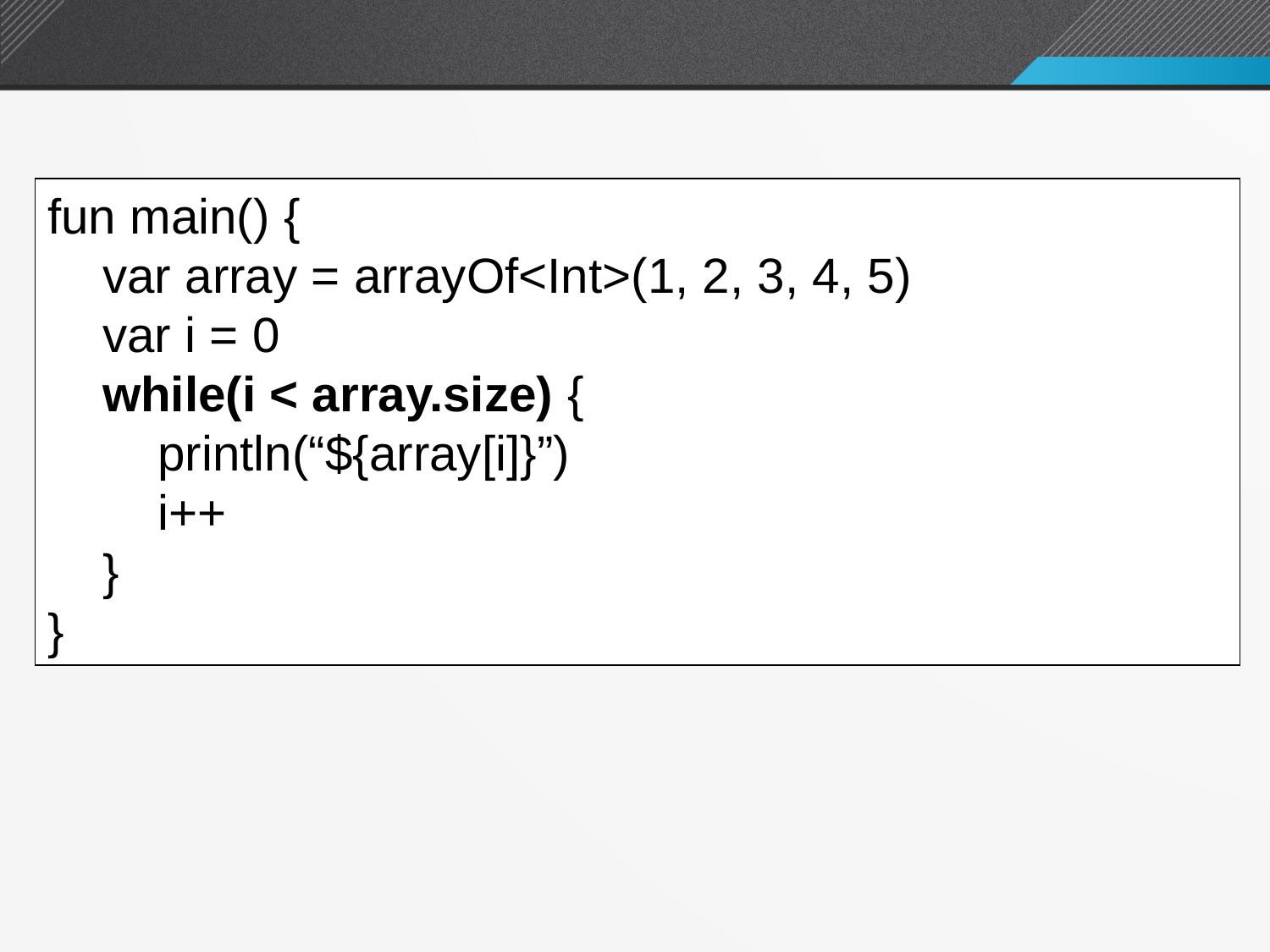

while 반복문
fun main() {
    var array = arrayOf<Int>(1, 2, 3, 4, 5)
    var i = 0
    while(i < array.size) {
        println(“${array[i]}”)
        i++
    }
}